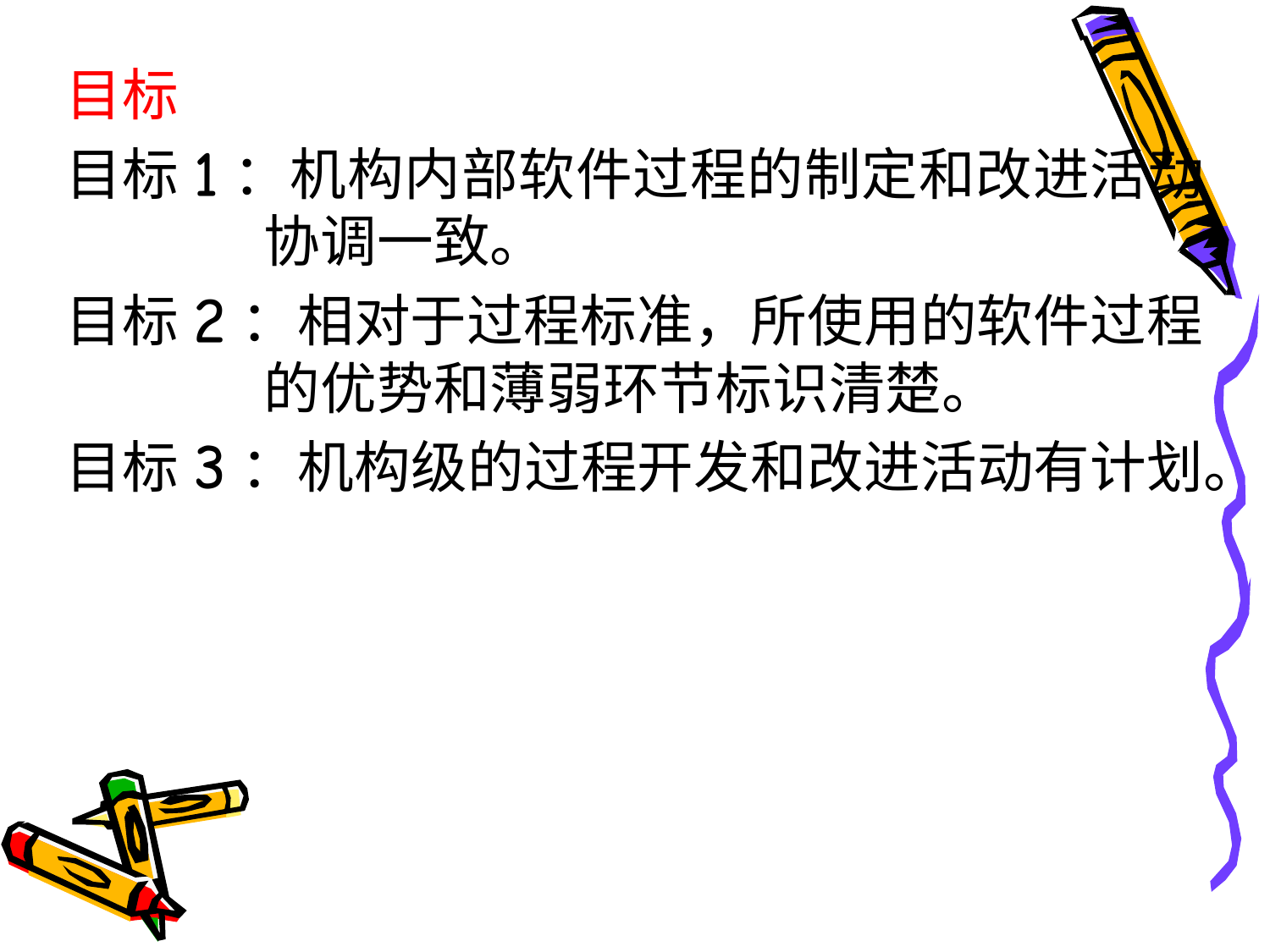

目标
目标1：机构内部软件过程的制定和改进活动协调一致。
目标2：相对于过程标准，所使用的软件过程的优势和薄弱环节标识清楚。
目标3：机构级的过程开发和改进活动有计划。